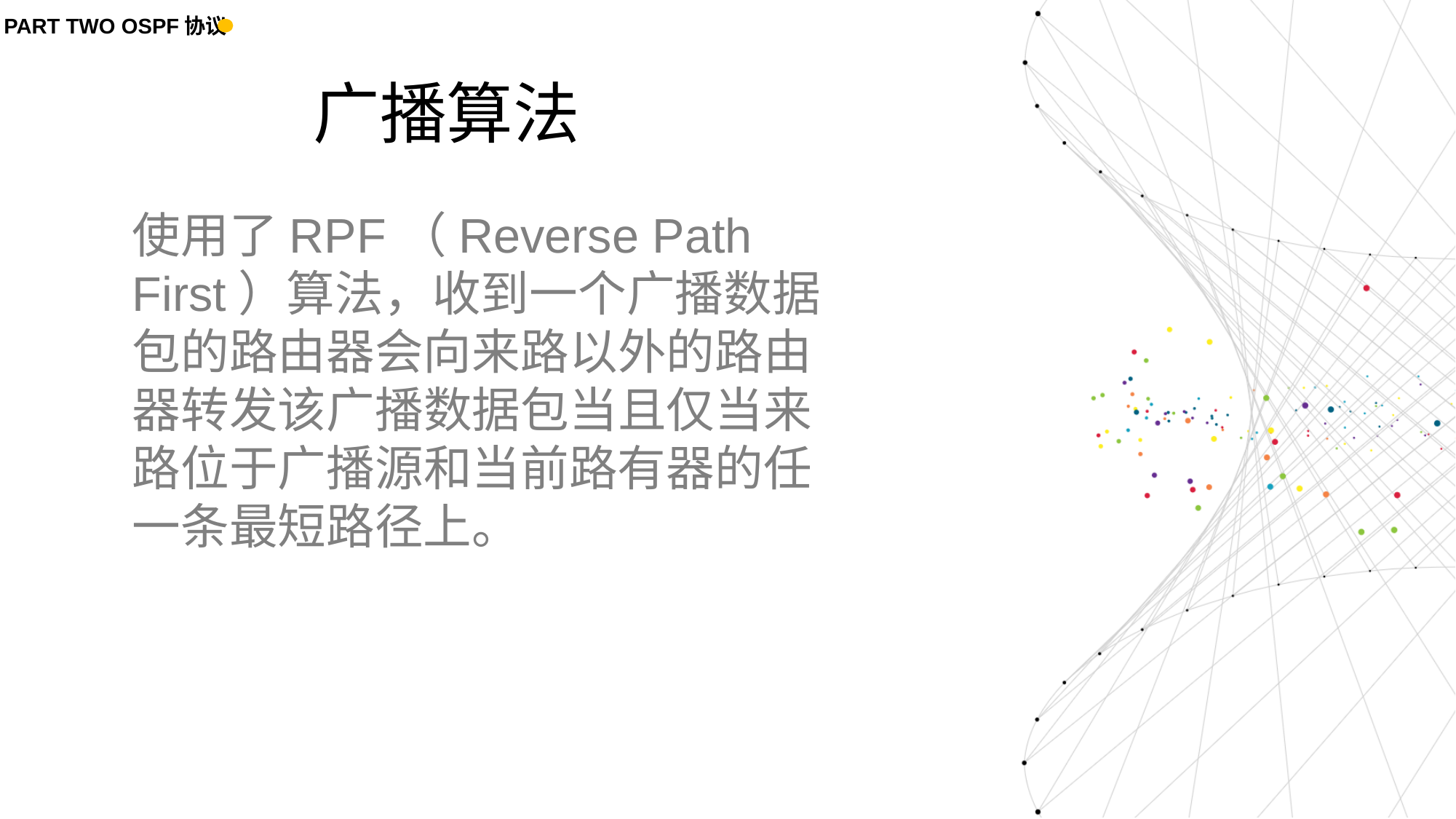

PART TWO OSPF协议

广播算法
使用了RPF（Reverse Path First）算法，收到一个广播数据包的路由器会向来路以外的路由器转发该广播数据包当且仅当来路位于广播源和当前路有器的任一条最短路径上。